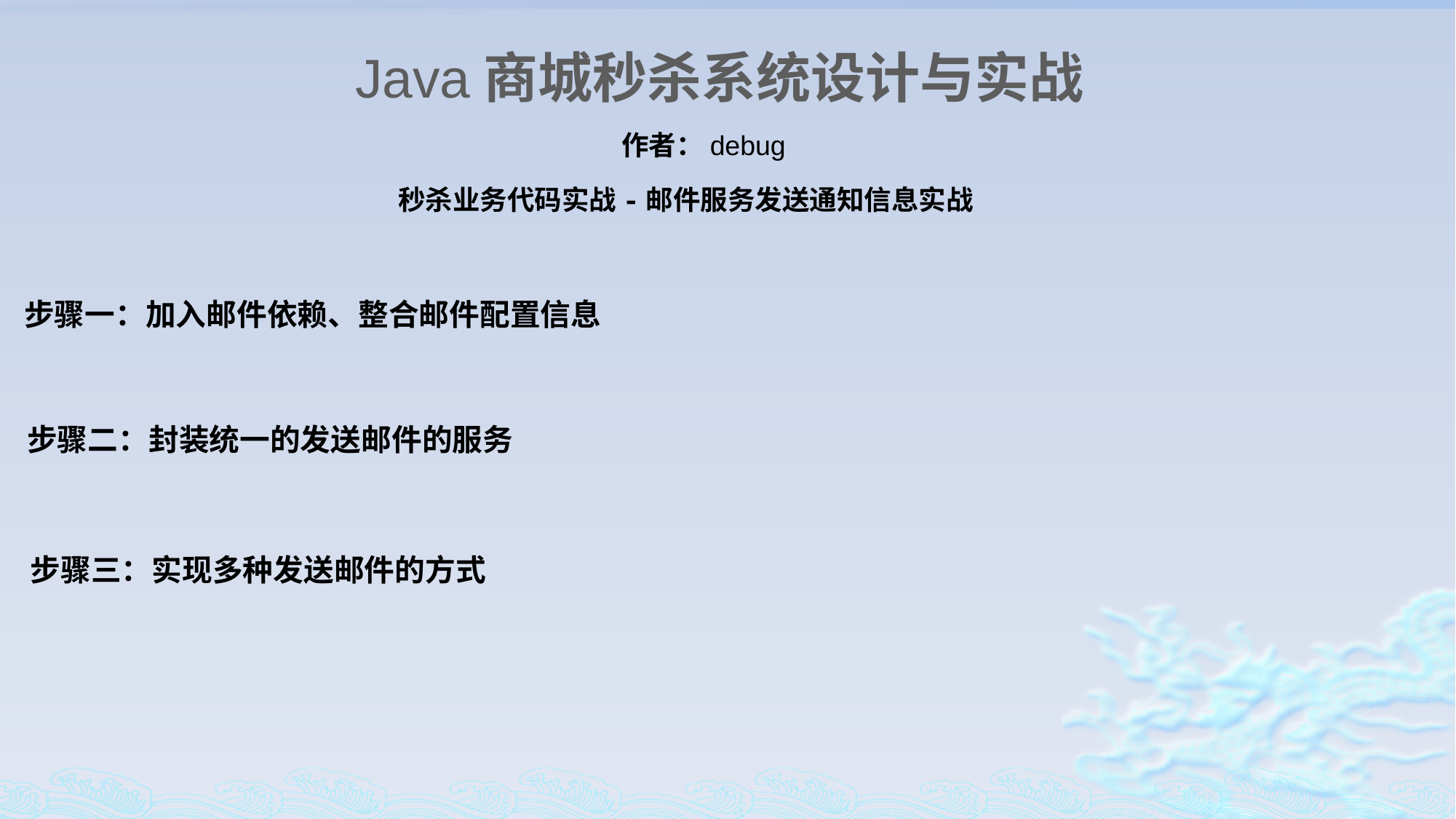

Java商城秒杀系统设计与实战
作者：debug
秒杀业务代码实战-邮件服务发送通知信息实战
步骤一：加入邮件依赖、整合邮件配置信息
步骤二：封装统一的发送邮件的服务
步骤三：实现多种发送邮件的方式